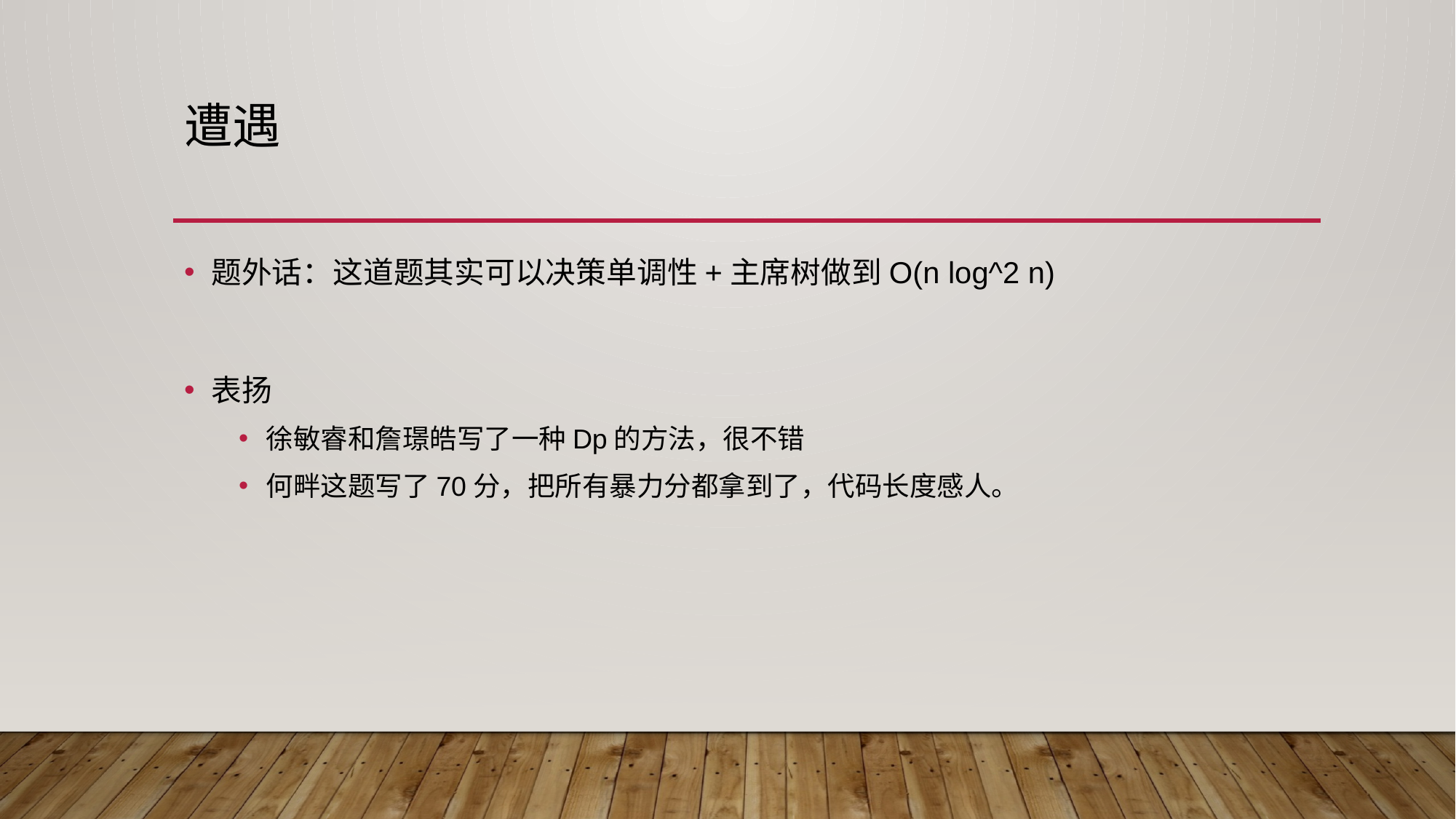

# 遭遇
题外话：这道题其实可以决策单调性+主席树做到O(n log^2 n)

表扬
徐敏睿和詹璟皓写了一种Dp的方法，很不错
何畔这题写了70分，把所有暴力分都拿到了，代码长度感人。